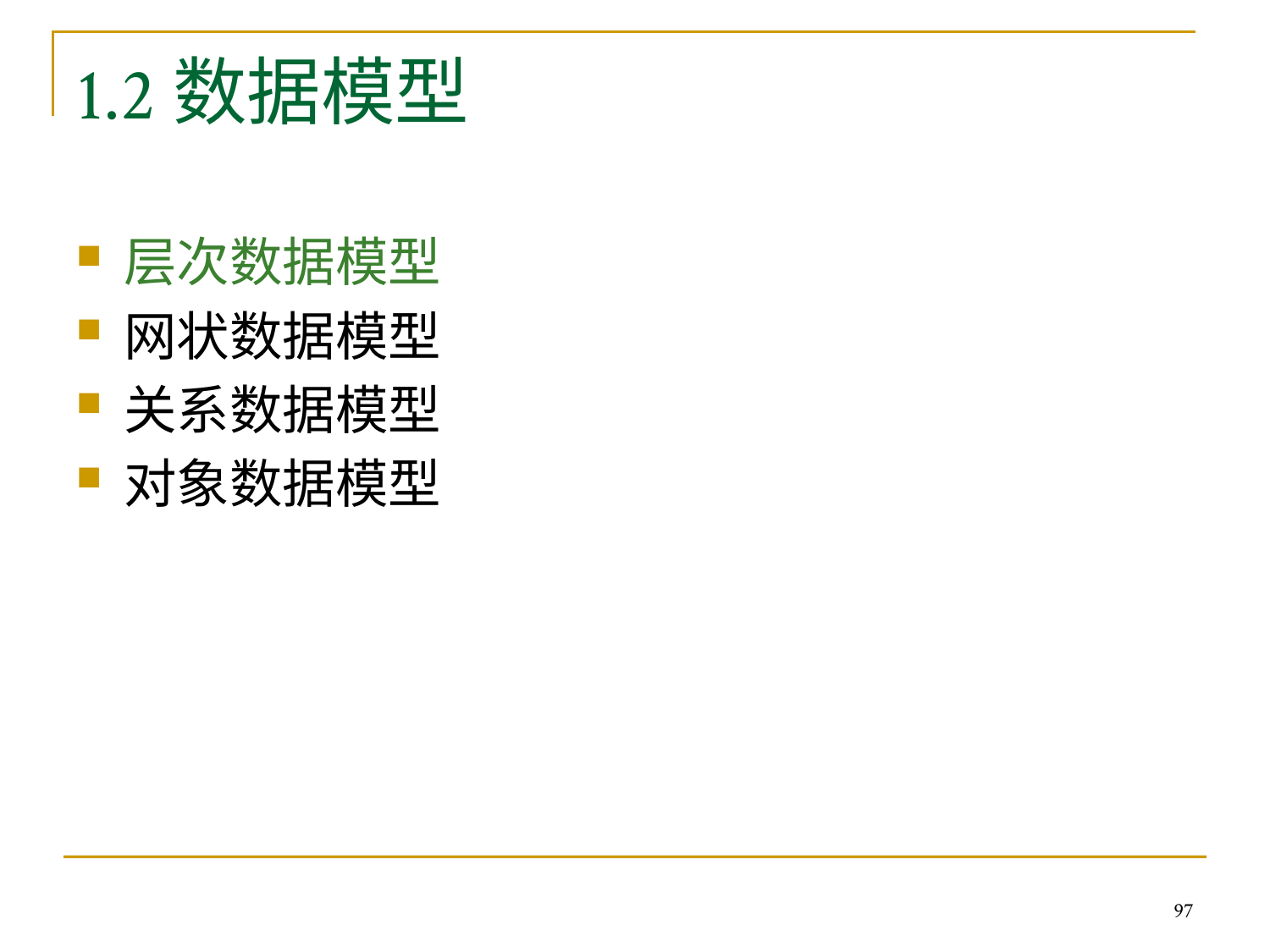

# 1.2数据模型
层次数据模型
网状数据模型
关系数据模型
对象数据模型
97